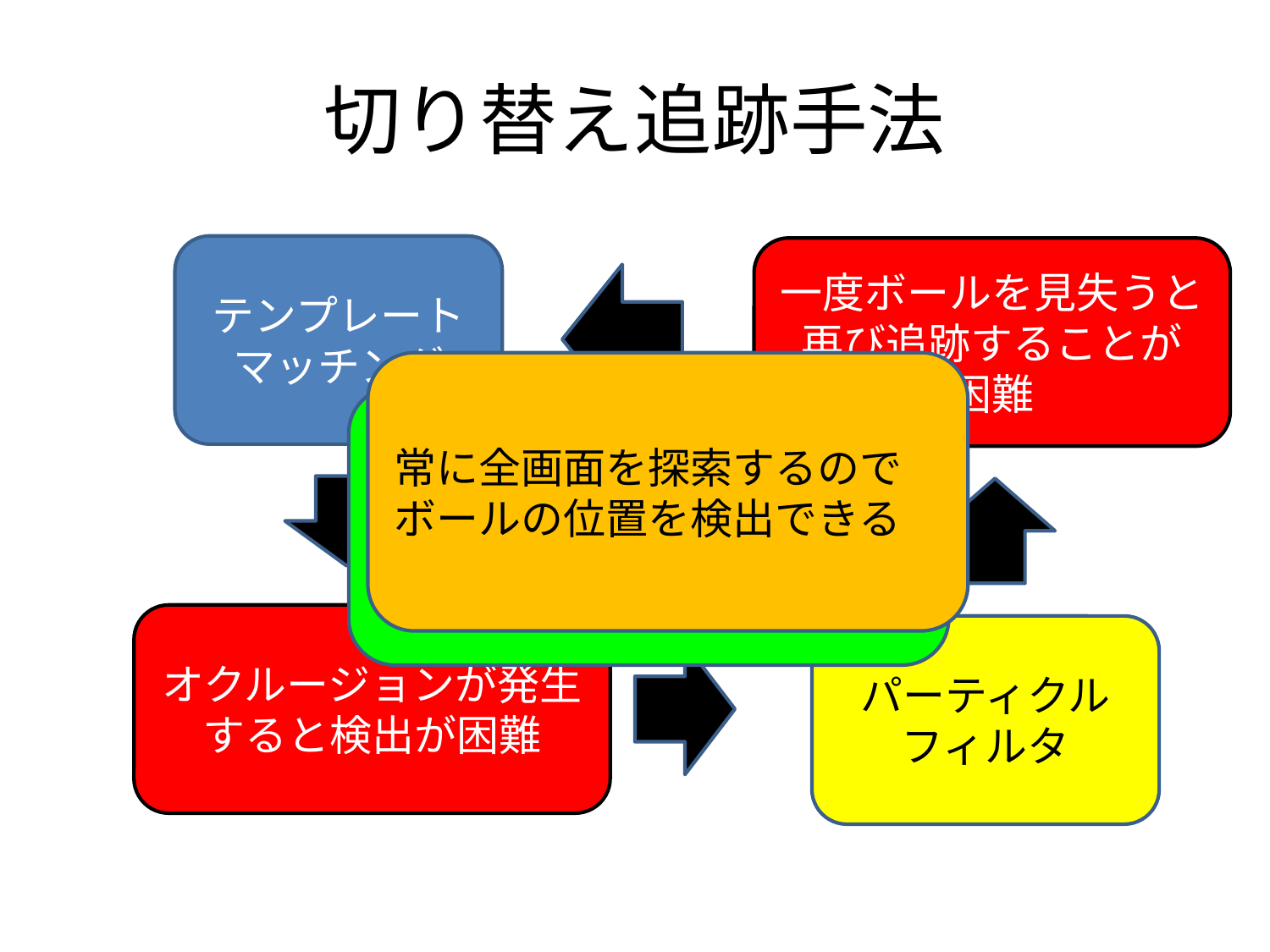

# 切り替え追跡手法

テンプレート
マッチング
一度ボールを見失うと再び追跡することが
困難

常に全画面を探索するのでボールの位置を検出できる
短時間であればオクルージョンが起きてもボールの位置を推定できる

オクルージョンが発生すると検出が困難
パーティクルフィルタ